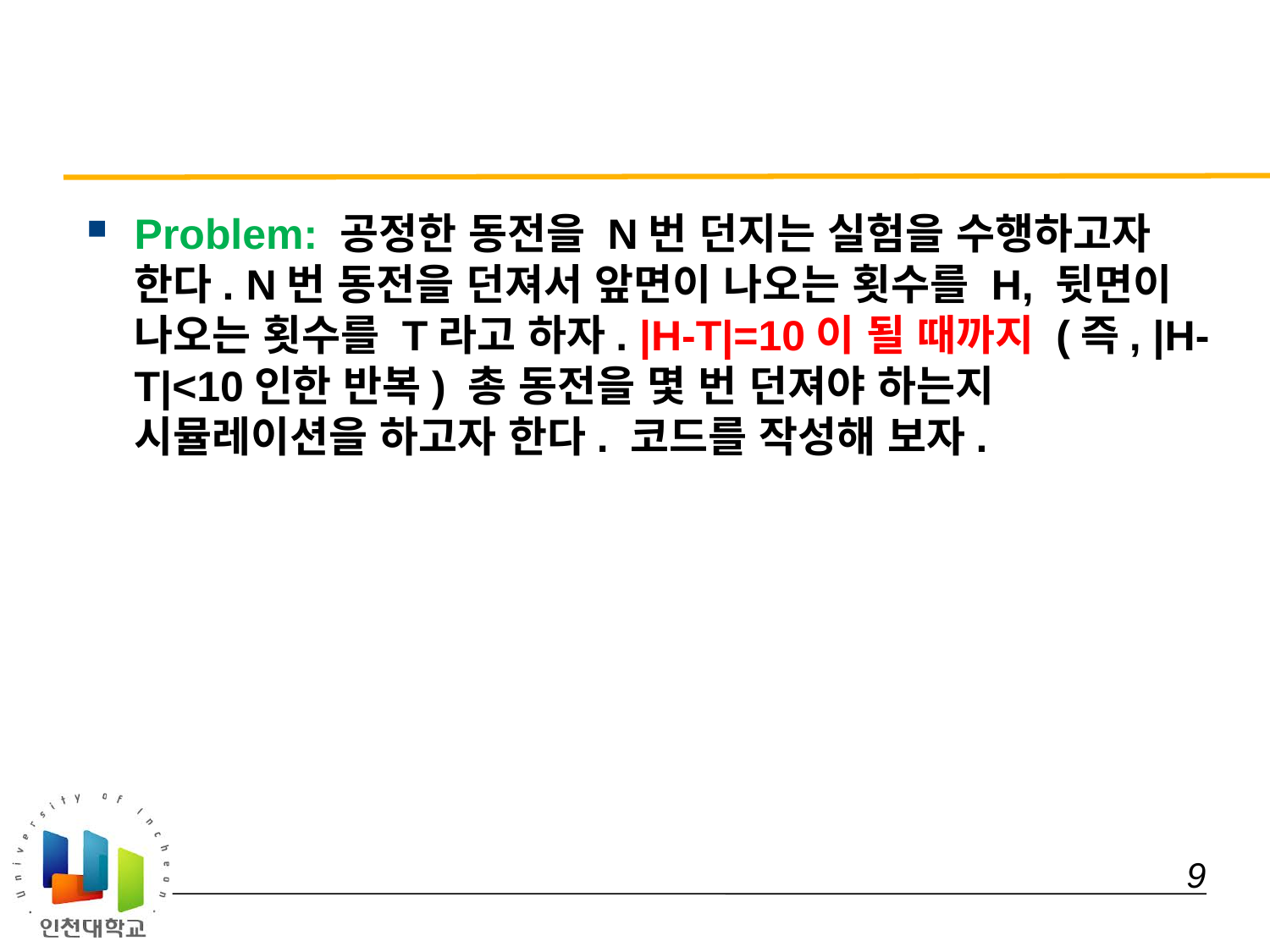

#
Problem: 공정한 동전을 N번 던지는 실험을 수행하고자 한다. N번 동전을 던져서 앞면이 나오는 횟수를 H, 뒷면이 나오는 횟수를 T라고 하자. |H-T|=10이 될 때까지 (즉, |H-T|<10인한 반복) 총 동전을 몇 번 던져야 하는지 시뮬레이션을 하고자 한다. 코드를 작성해 보자.

 9